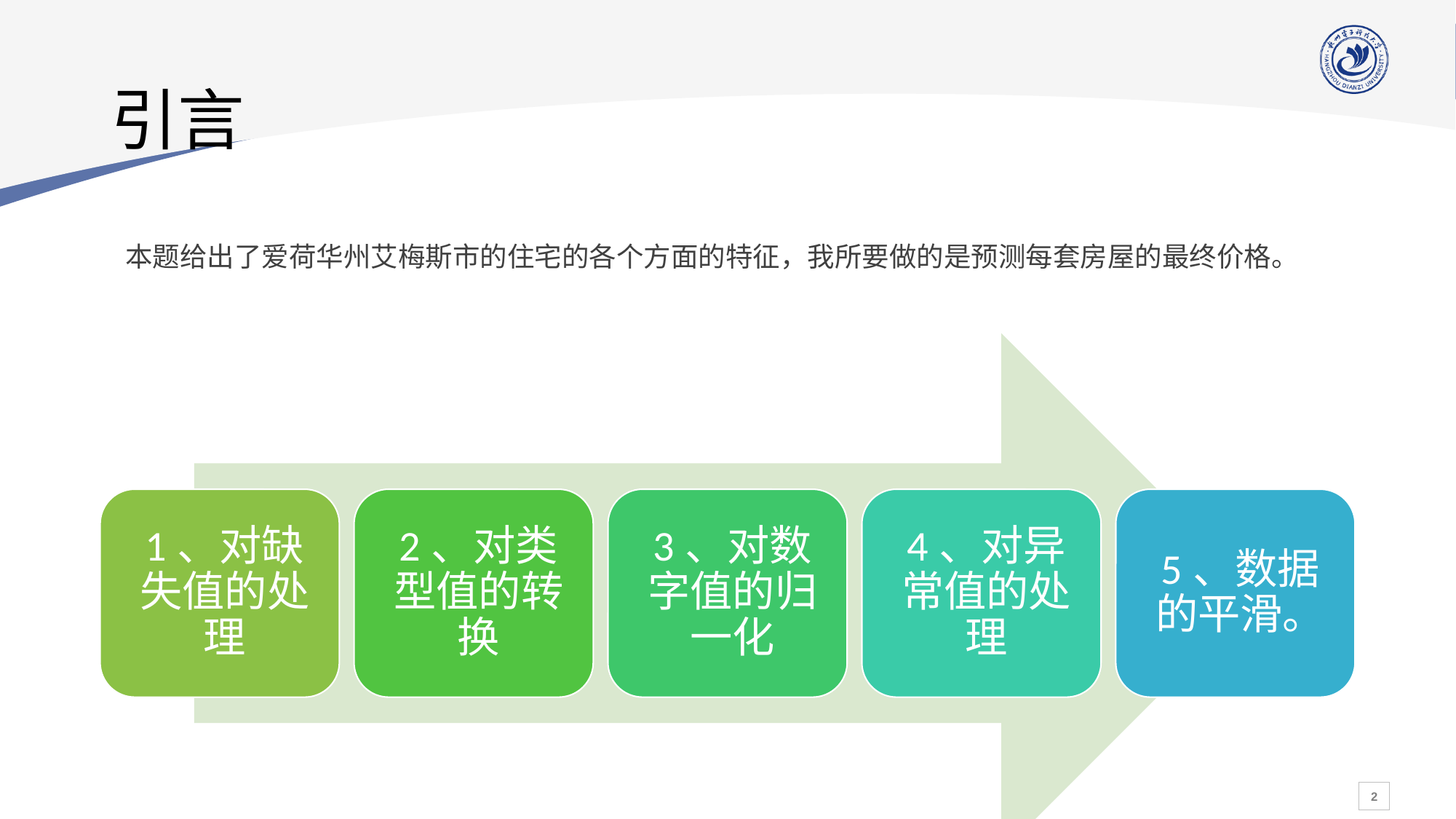

# 引言
本题给出了爱荷华州艾梅斯市的住宅的各个方面的特征，我所要做的是预测每套房屋的最终价格。
1、对缺失值的处理
2、对类型值的转换
3、对数字值的归一化
4、对异常值的处理
5、数据的平滑。